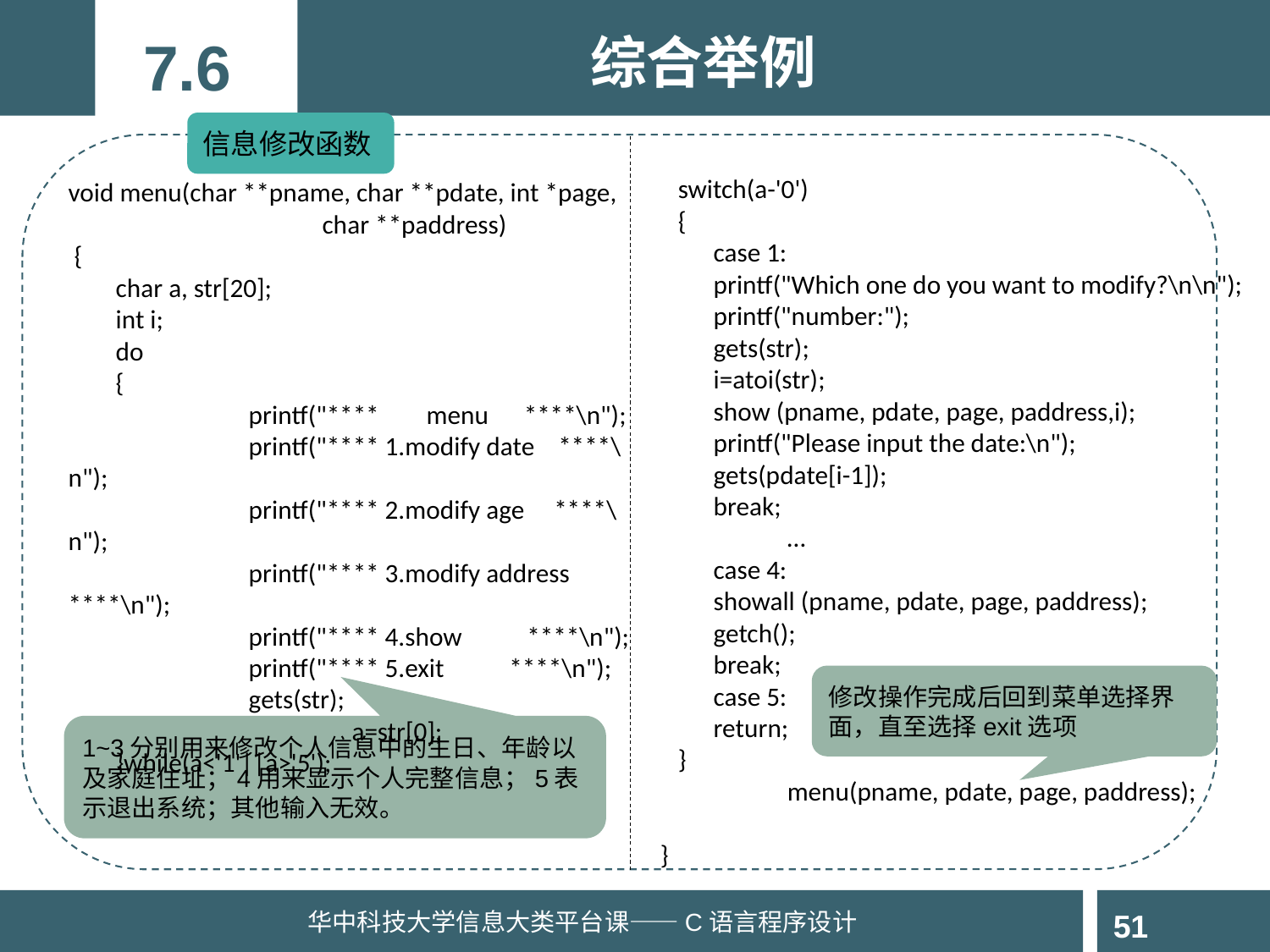

综合举例
7.6
信息修改函数

   switch(a-'0')
   {
         case 1:
         printf("Which one do you want to modify?\n\n");
         printf("number:");
         gets(str);
         i=atoi(str);
         show (pname, pdate, page, paddress,i);
         printf("Please input the date:\n");
         gets(pdate[i-1]);
         break;
	…
         case 4:
         showall (pname, pdate, page, paddress);
         getch();
         break;
         case 5:
         return;
   }
	menu(pname, pdate, page, paddress);
}
void menu(char **pname, char **pdate, int *page,
		char **paddress)
 {
        char a, str[20];
        int i;
        do
        {
	         printf("****        menu      ****\n");
	         printf("**** 1.modify date    ****\n");
	         printf("**** 2.modify age     ****\n");
	         printf("**** 3.modify address ****\n");
	         printf("**** 4.show           ****\n");
	         printf("**** 5.exit           ****\n");
	         gets(str);
		     a=str[0];
        }while(a<'1'||a>'5');
修改操作完成后回到菜单选择界面，直至选择exit选项
1~3分别用来修改个人信息中的生日、年龄以及家庭住址；4用来显示个人完整信息；5表示退出系统；其他输入无效。